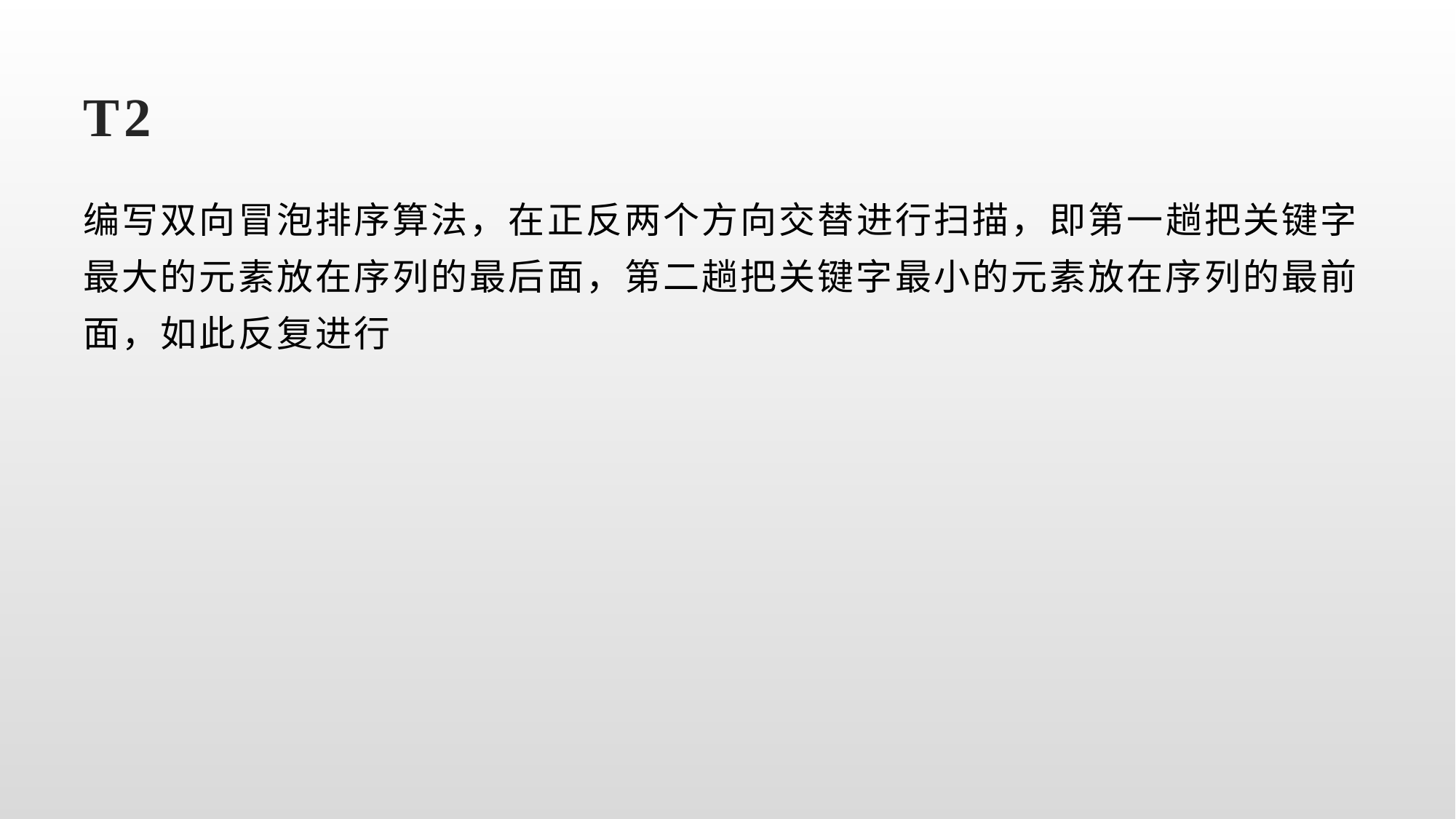

# T2
编写双向冒泡排序算法，在正反两个方向交替进行扫描，即第一趟把关键字最大的元素放在序列的最后面，第二趟把关键字最小的元素放在序列的最前面，如此反复进行